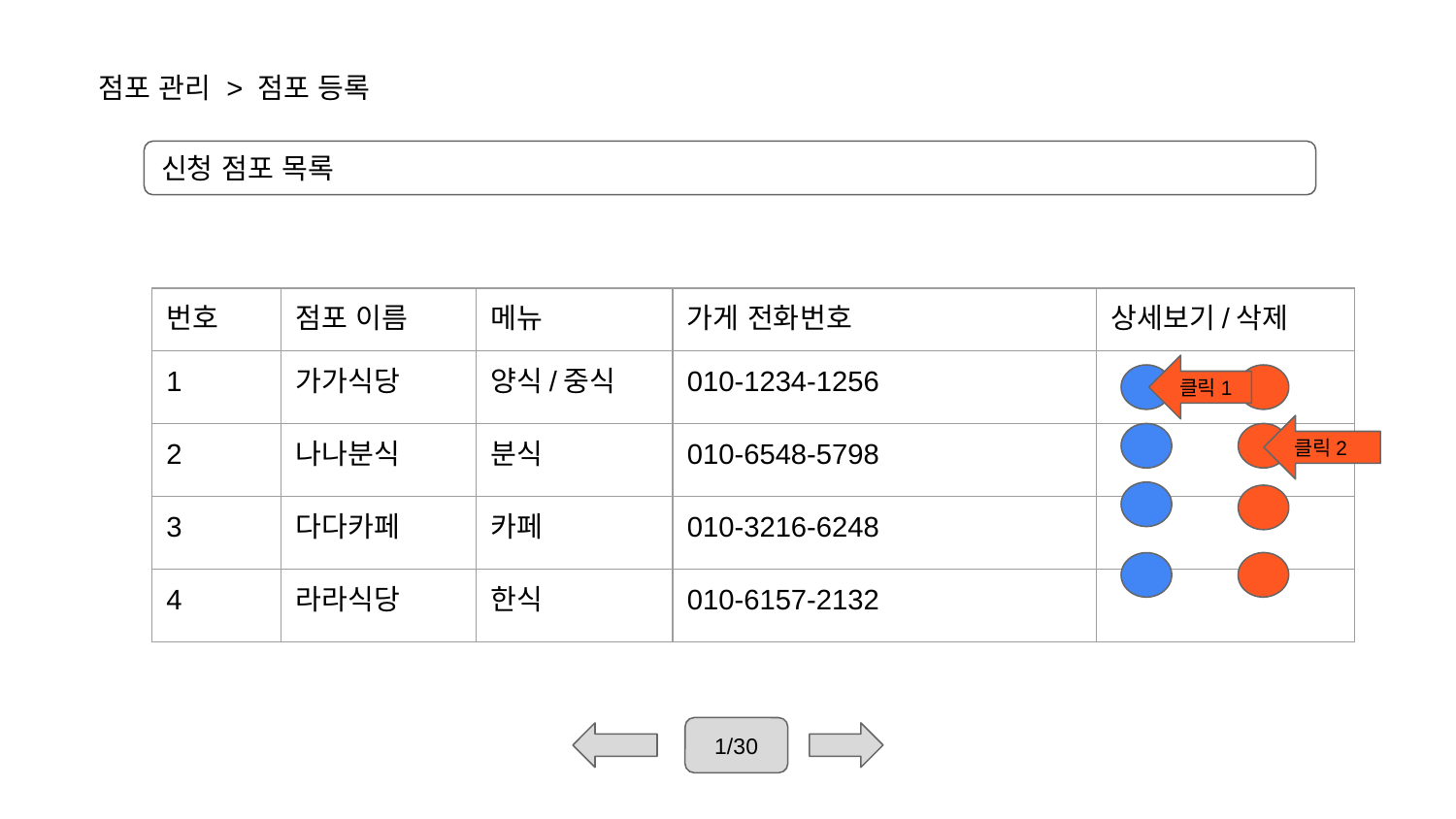

점포 관리 > 점포 등록
신청 점포 목록
| 번호 | 점포 이름 | 메뉴 | 가게 전화번호 | 상세보기/삭제 |
| --- | --- | --- | --- | --- |
| 1 | 가가식당 | 양식/중식 | 010-1234-1256 |  |
| 2 | 나나분식 | 분식 | 010-6548-5798 |  |
| 3 | 다다카페 | 카페 | 010-3216-6248 |  |
| 4 | 라라식당 | 한식 | 010-6157-2132 |  |
클릭1

클릭2

1/30